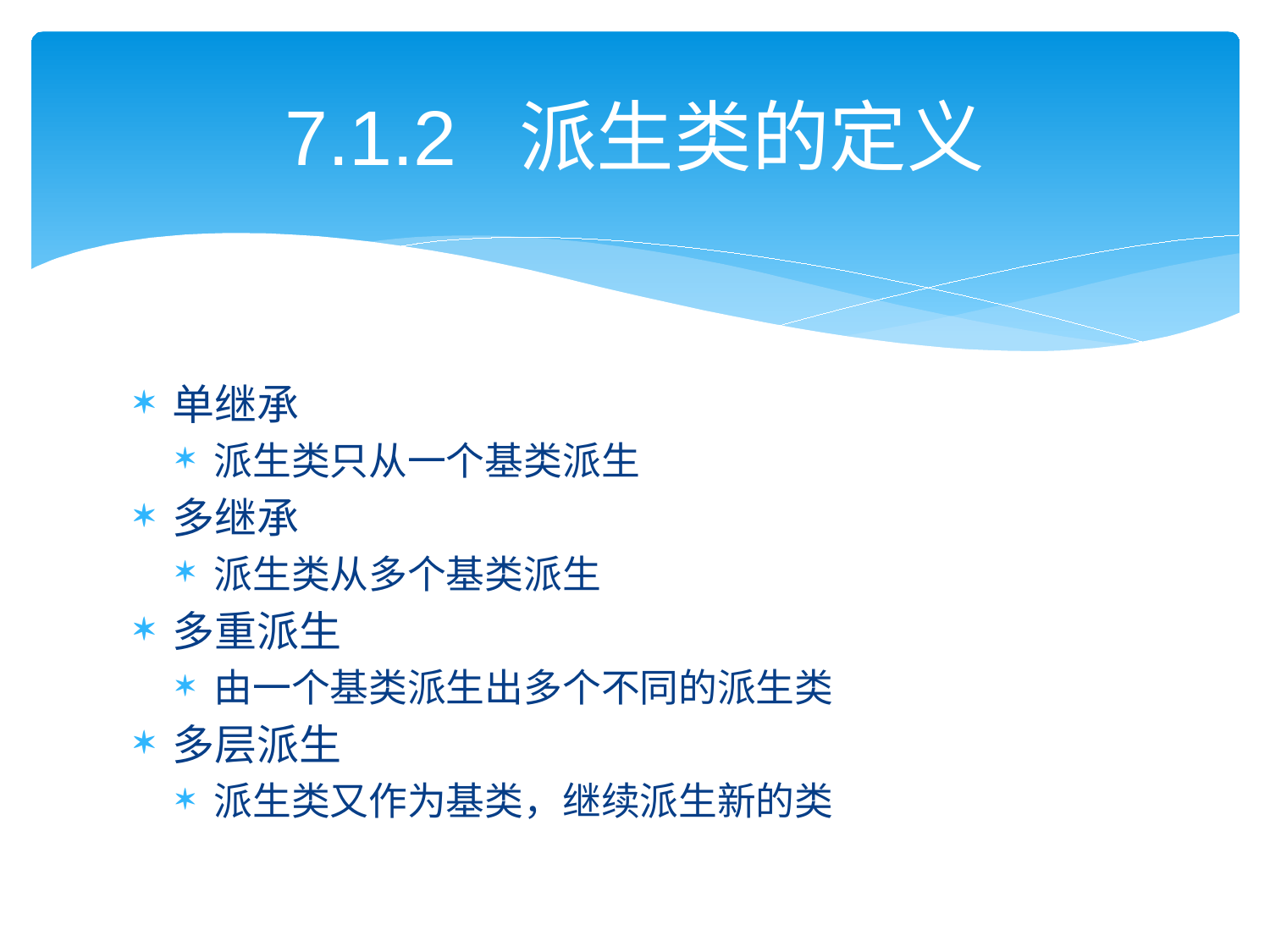

# 7.1.2  派生类的定义
单继承
派生类只从一个基类派生
多继承
派生类从多个基类派生
多重派生
由一个基类派生出多个不同的派生类
多层派生
派生类又作为基类，继续派生新的类